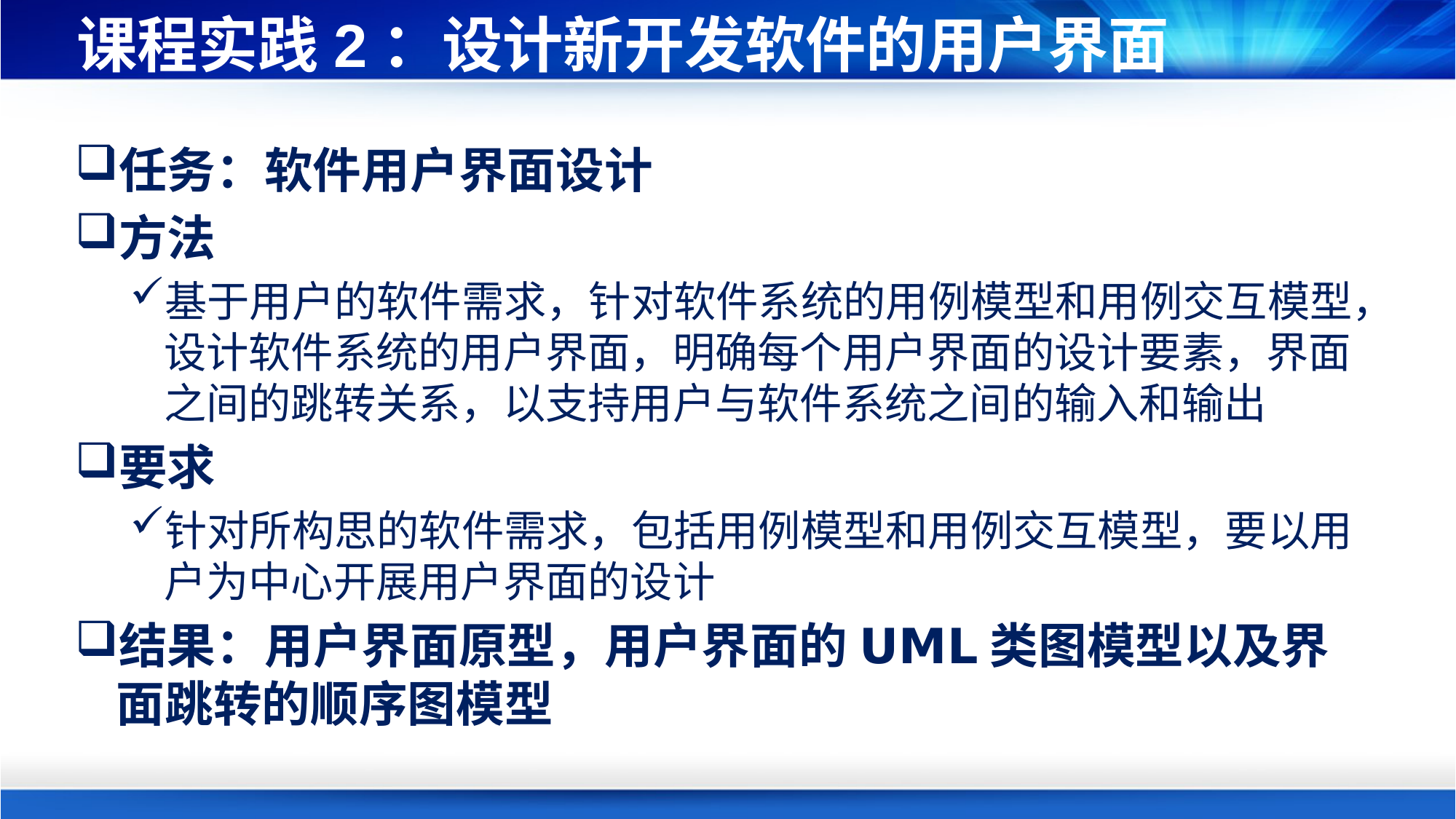

# 课程实践2：设计新开发软件的用户界面
任务：软件用户界面设计
方法
基于用户的软件需求，针对软件系统的用例模型和用例交互模型，设计软件系统的用户界面，明确每个用户界面的设计要素，界面之间的跳转关系，以支持用户与软件系统之间的输入和输出
要求
针对所构思的软件需求，包括用例模型和用例交互模型，要以用户为中心开展用户界面的设计
结果：用户界面原型，用户界面的UML类图模型以及界面跳转的顺序图模型